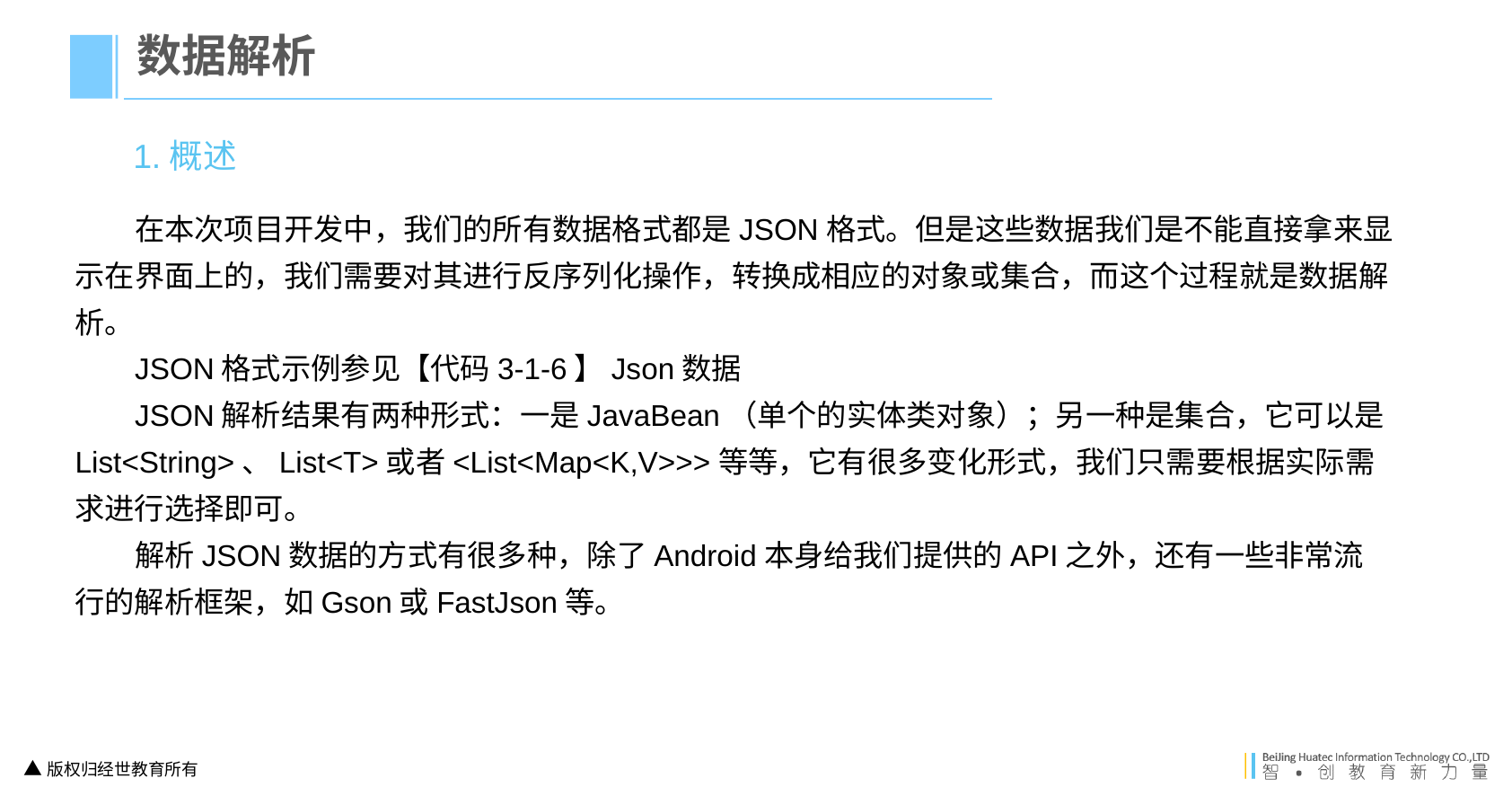

数据解析

1.概述
在本次项目开发中，我们的所有数据格式都是JSON格式。但是这些数据我们是不能直接拿来显示在界面上的，我们需要对其进行反序列化操作，转换成相应的对象或集合，而这个过程就是数据解析。
JSON格式示例参见【代码3-1-6】Json数据
JSON解析结果有两种形式：一是JavaBean（单个的实体类对象）；另一种是集合，它可以是List<String>、List<T>或者<List<Map<K,V>>>等等，它有很多变化形式，我们只需要根据实际需求进行选择即可。
解析JSON数据的方式有很多种，除了Android本身给我们提供的API之外，还有一些非常流行的解析框架，如Gson或FastJson等。